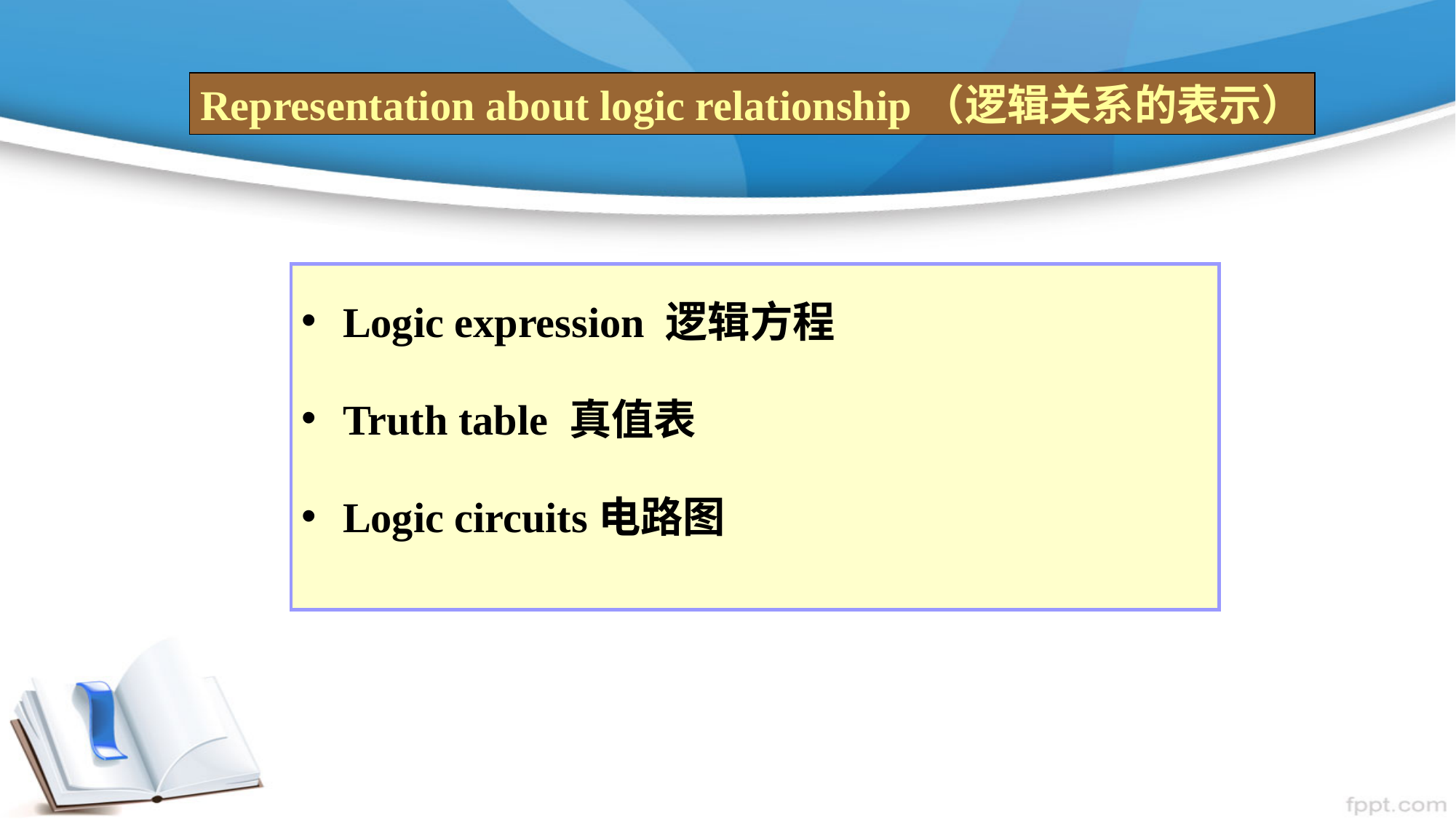

Representation about logic relationship（逻辑关系的表示）
Logic expression 逻辑方程
Truth table 真值表
Logic circuits电路图